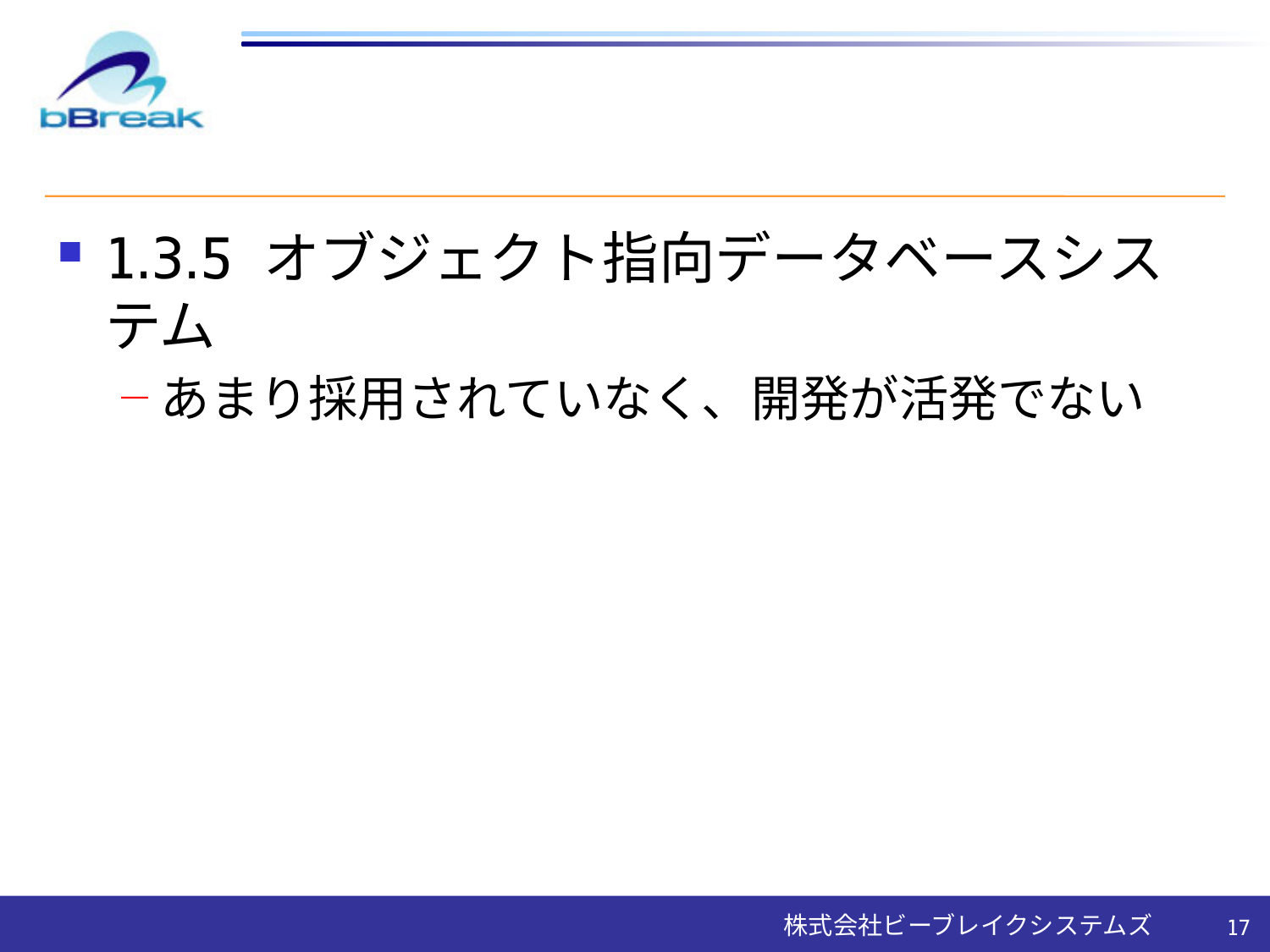

#
1.3.5 オブジェクト指向データベースシステム
あまり採用されていなく、開発が活発でない